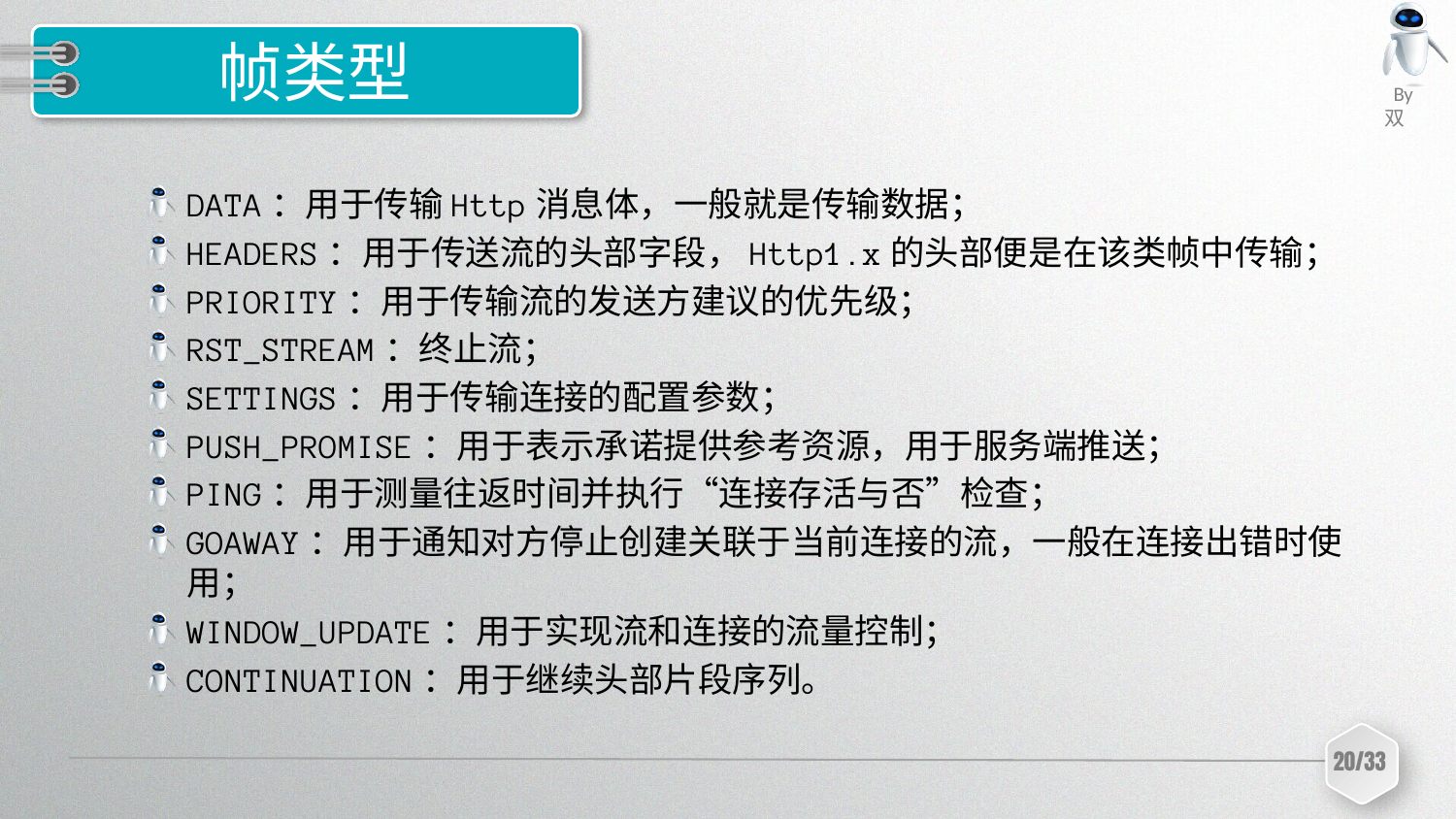

# 帧类型
DATA：用于传输Http消息体，一般就是传输数据；
HEADERS：用于传送流的头部字段，Http1.x的头部便是在该类帧中传输；
PRIORITY：用于传输流的发送方建议的优先级；
RST_STREAM：终止流；
SETTINGS：用于传输连接的配置参数；
PUSH_PROMISE：用于表示承诺提供参考资源，用于服务端推送；
PING：用于测量往返时间并执行“连接存活与否”检查；
GOAWAY：用于通知对方停止创建关联于当前连接的流，一般在连接出错时使用；
WINDOW_UPDATE：用于实现流和连接的流量控制；
CONTINUATION：用于继续头部片段序列。